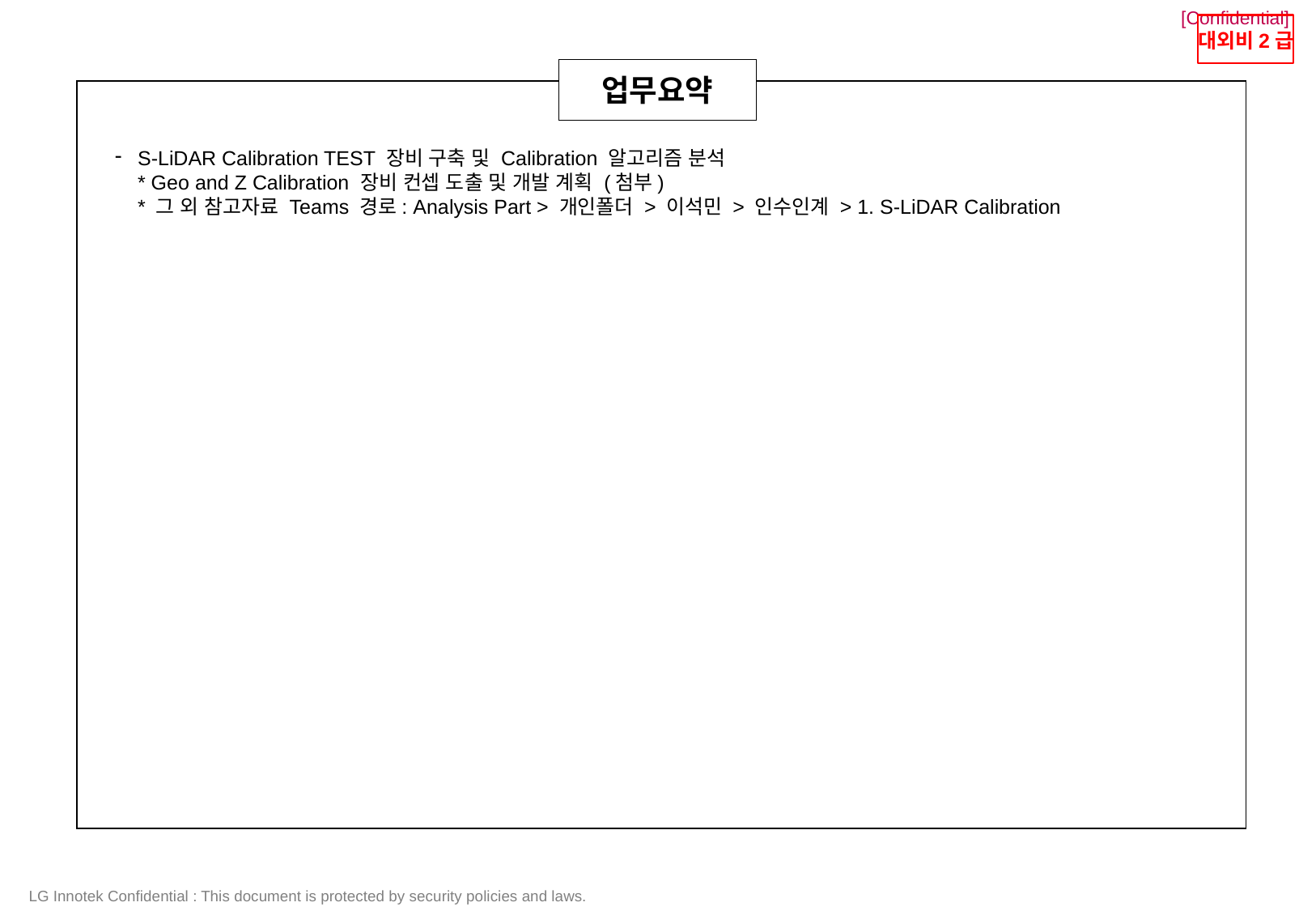

대외비2급
업무요약

S-LiDAR Calibration TEST 장비 구축 및 Calibration 알고리즘 분석
    * Geo and Z Calibration 장비 컨셉 도출 및 개발 계획 (첨부)
    * 그 외 참고자료 Teams 경로: Analysis Part > 개인폴더 > 이석민 > 인수인계 > 1. S-LiDAR Calibration